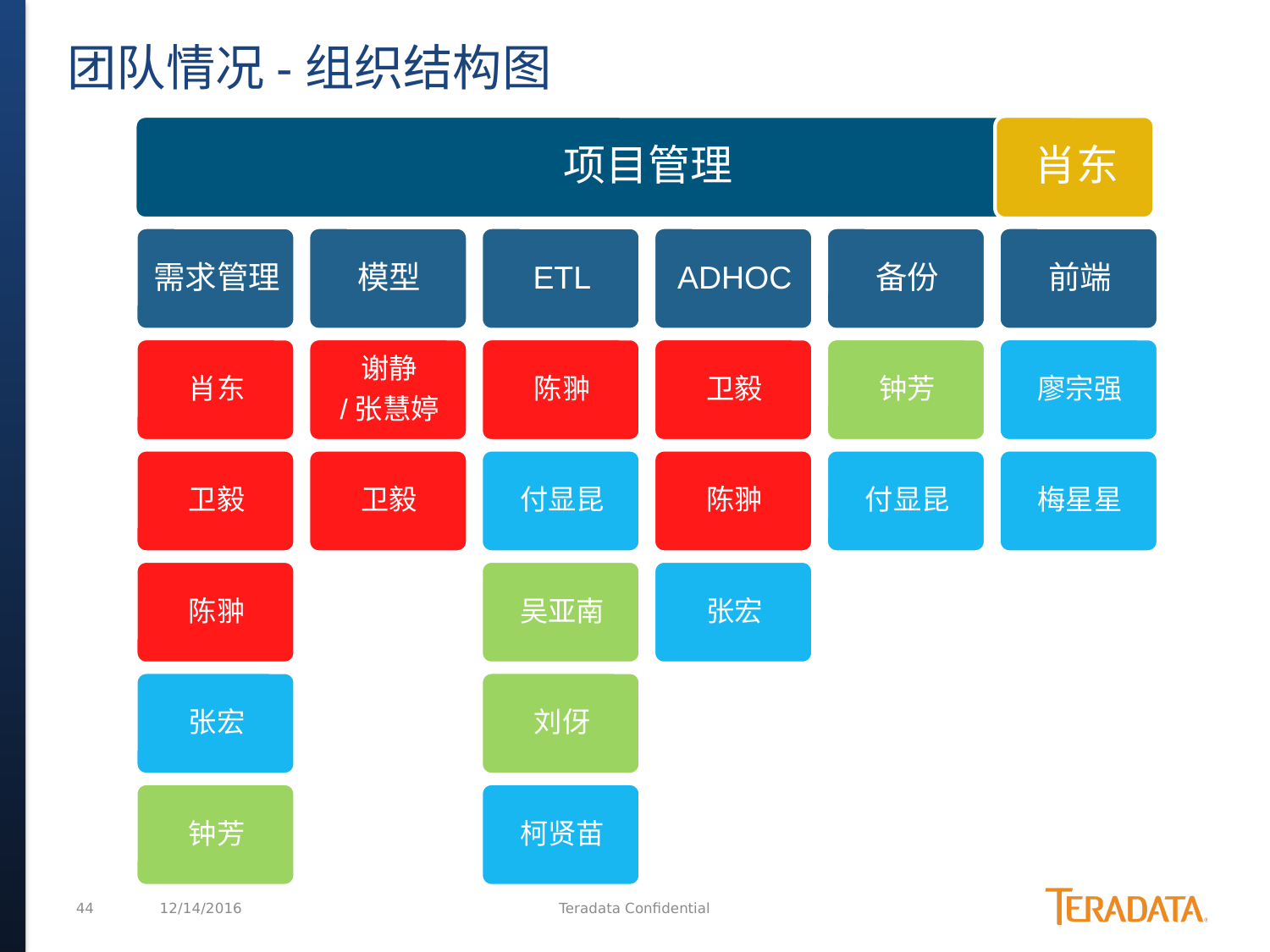

# 团队情况-组织结构图
项目管理
需求管理
肖东
卫毅
陈翀
张宏
钟芳
模型
谢静
/张慧婷
卫毅
ETL
陈翀
付显昆
吴亚南
刘伢
柯贤苗
ADHOC
卫毅
陈翀
张宏
备份
钟芳
付显昆
前端
廖宗强
梅星星
肖东